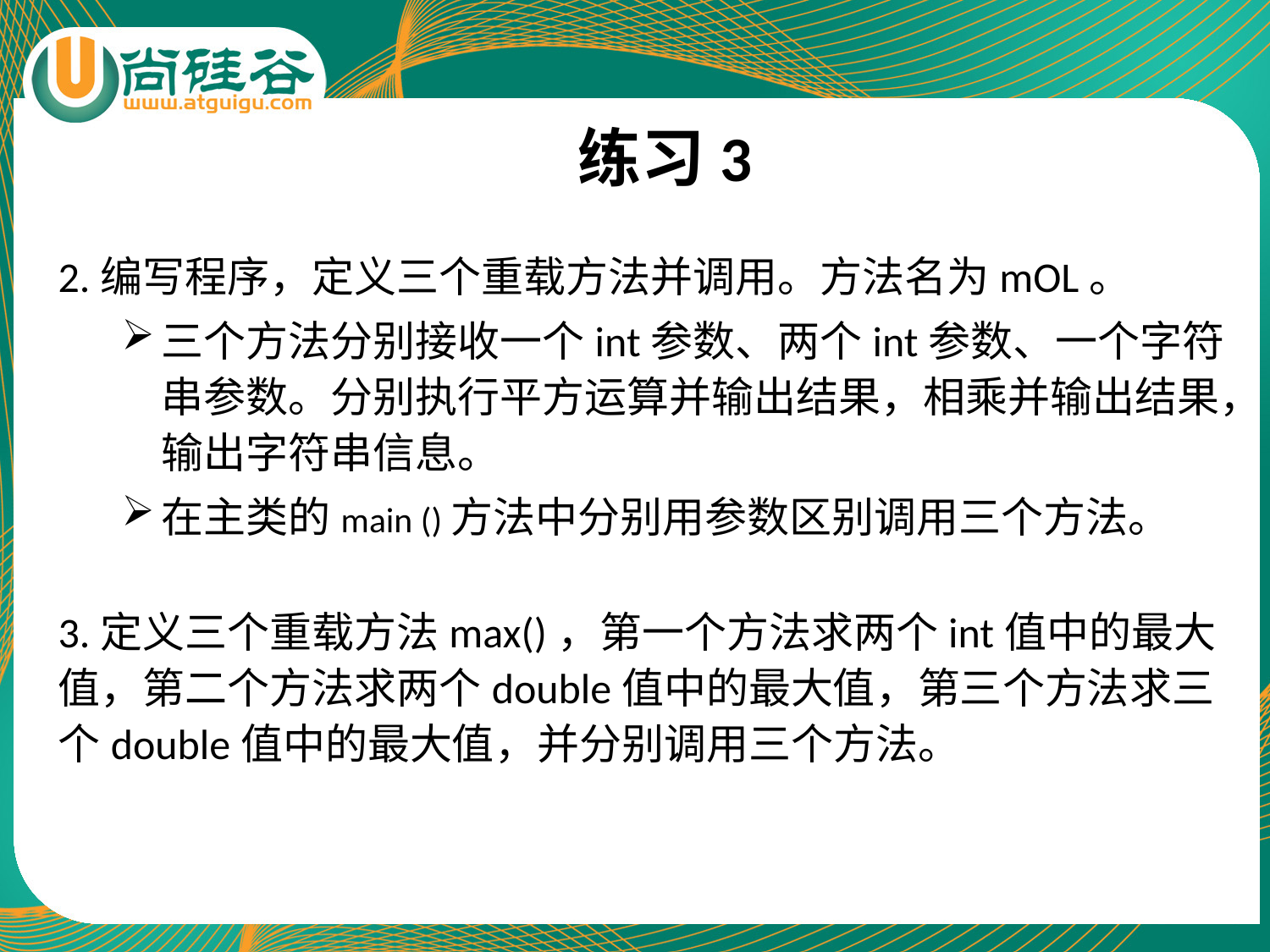

# 练习3
2.编写程序，定义三个重载方法并调用。方法名为mOL。
三个方法分别接收一个int参数、两个int参数、一个字符串参数。分别执行平方运算并输出结果，相乘并输出结果，输出字符串信息。
在主类的main ()方法中分别用参数区别调用三个方法。

3.定义三个重载方法max()，第一个方法求两个int值中的最大值，第二个方法求两个double值中的最大值，第三个方法求三个double值中的最大值，并分别调用三个方法。